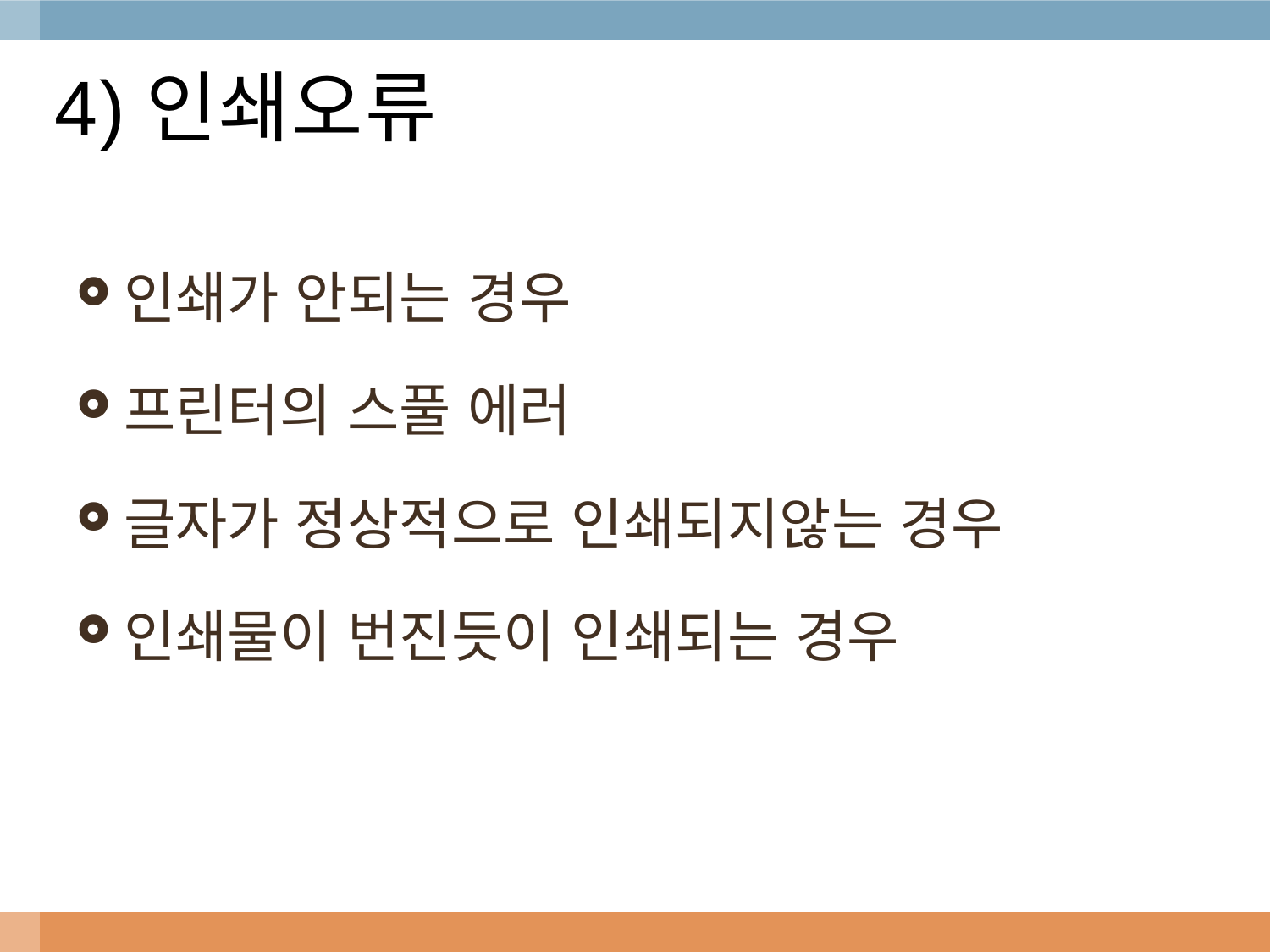

# 4)인쇄오류
인쇄가 안되는 경우
프린터의 스풀 에러
글자가 정상적으로 인쇄되지않는 경우
인쇄물이 번진듯이 인쇄되는 경우